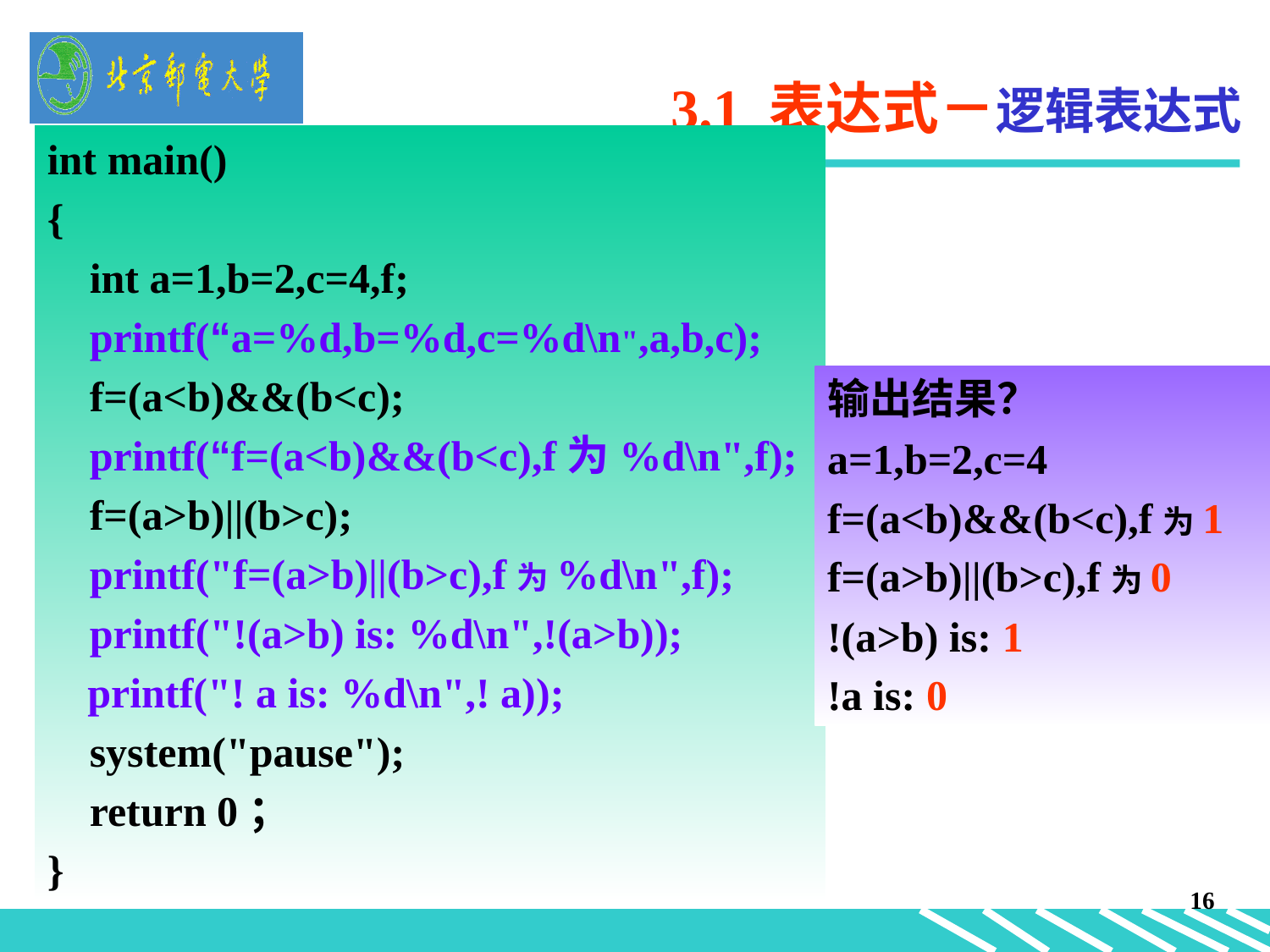

# 3.1 表达式－逻辑表达式
int main()
{
    int a=1,b=2,c=4,f;
    printf(“a=%d,b=%d,c=%d\n",a,b,c);
    f=(a<b)&&(b<c);
    printf(“f=(a<b)&&(b<c),f为%d\n",f);
    f=(a>b)||(b>c);
    printf("f=(a>b)||(b>c),f为%d\n",f);
    printf("!(a>b) is: %d\n",!(a>b));
     printf("! a is: %d\n",! a));
    system("pause");
    return 0；
}
输出结果？
a=1,b=2,c=4
f=(a<b)&&(b<c),f为1
f=(a>b)||(b>c),f为0
!(a>b) is: 1
!a is: 0
16